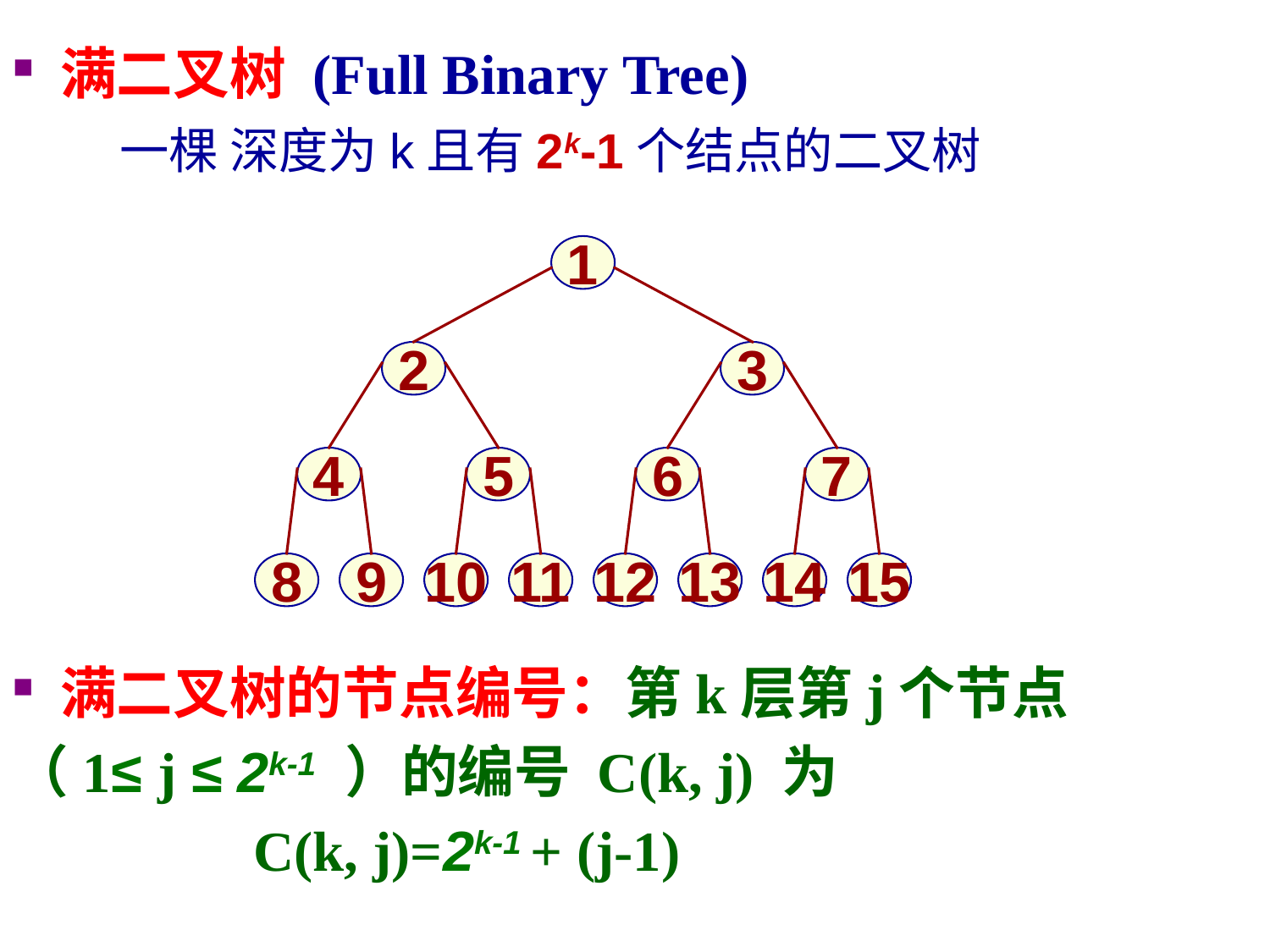

满二叉树 (Full Binary Tree)
        一棵 深度为k且有2k-1个结点的二叉树
1

2
3

4
5
6
7

8
9
10
11
12
13
14
15
满二叉树的节点编号：第k层第j个节点
（1≤ j ≤ 2k-1 ）的编号 C(k, j) 为
                 C(k, j)=2k-1 + (j-1)